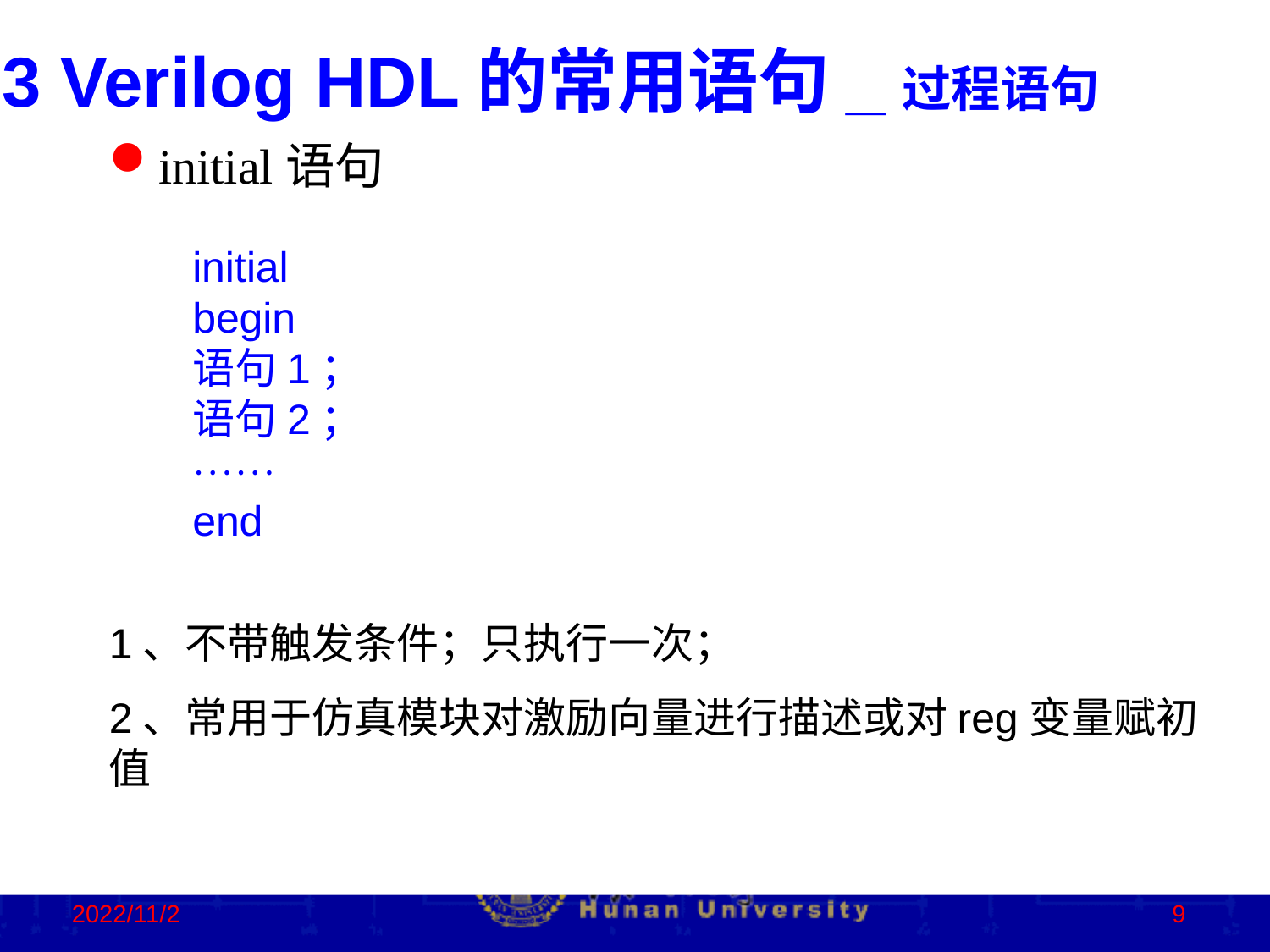

3 Verilog HDL的常用语句_过程语句
initial语句
initial
begin
语句1；
语句2；
……
end
1、不带触发条件；只执行一次；
2、常用于仿真模块对激励向量进行描述或对reg变量赋初值
2022/11/2
9